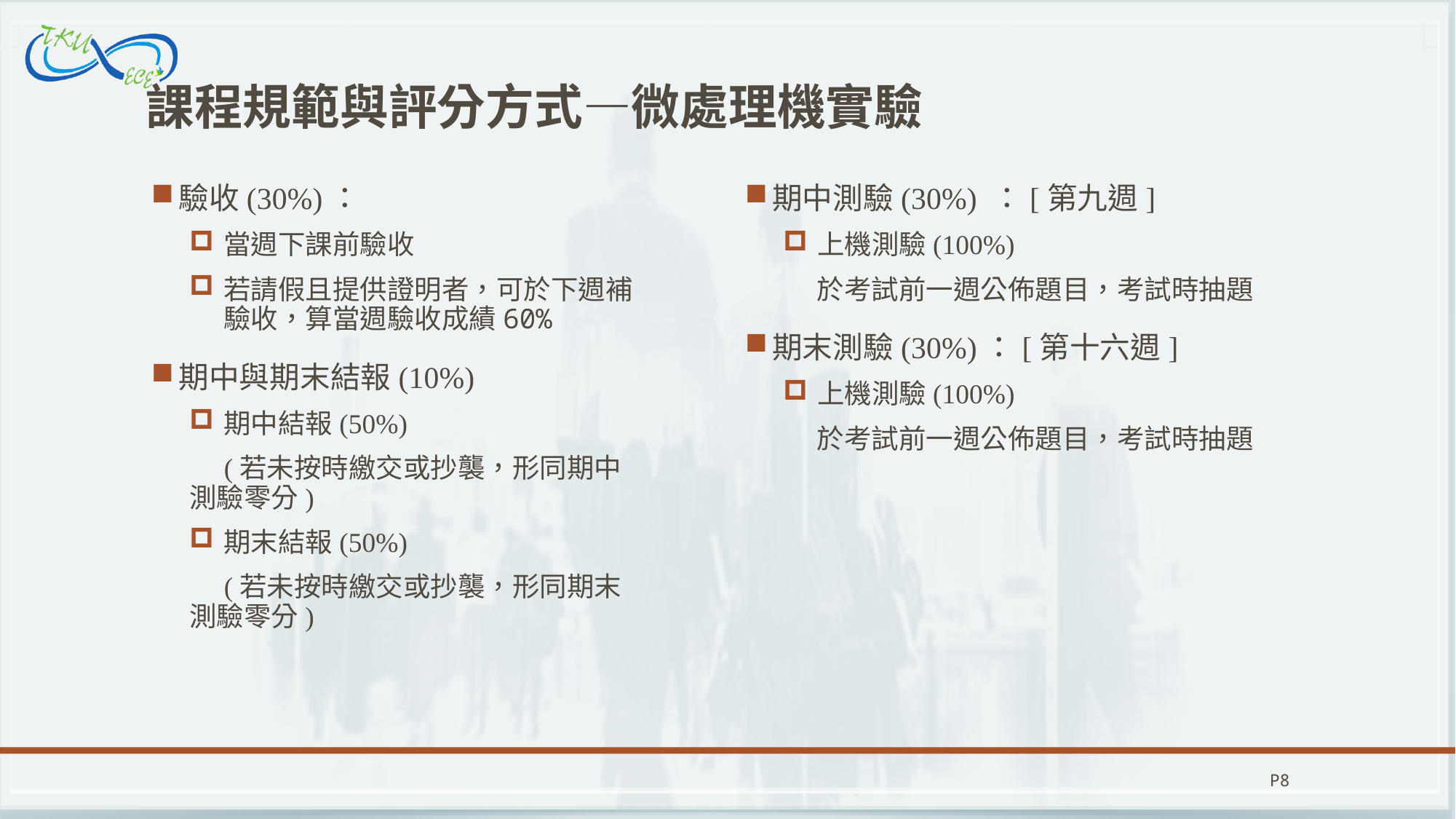

# 課程規範與評分方式—微處理機實驗
驗收(30%)：
當週下課前驗收
若請假且提供證明者，可於下週補驗收，算當週驗收成績60%
期中與期末結報(10%)
期中結報(50%)
     (若未按時繳交或抄襲，形同期中測驗零分)
期末結報(50%)
     (若未按時繳交或抄襲，形同期末測驗零分)

期中測驗(30%) ：[第九週]
上機測驗(100%)
於考試前一週公佈題目，考試時抽題
期末測驗(30%)：[第十六週]
上機測驗(100%)
於考試前一週公佈題目，考試時抽題
P8